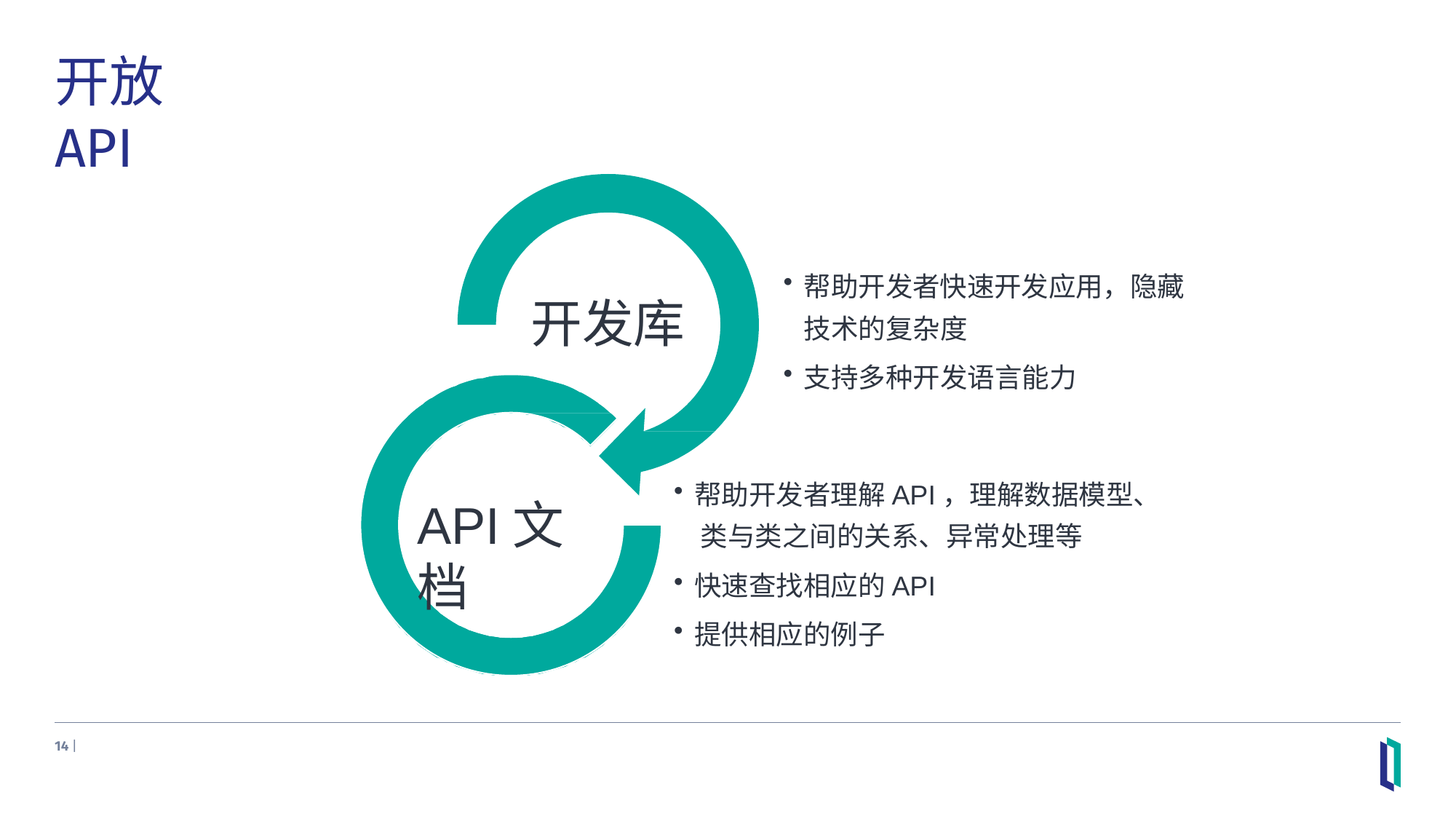

# 开放API

帮助开发者快速开发应用，隐藏
技术的复杂度
支持多种开发语言能力
开发库

帮助开发者理解API，理解数据模型、 类与类之间的关系、异常处理等
快速查找相应的API
提供相应的例子
API文档
14 |